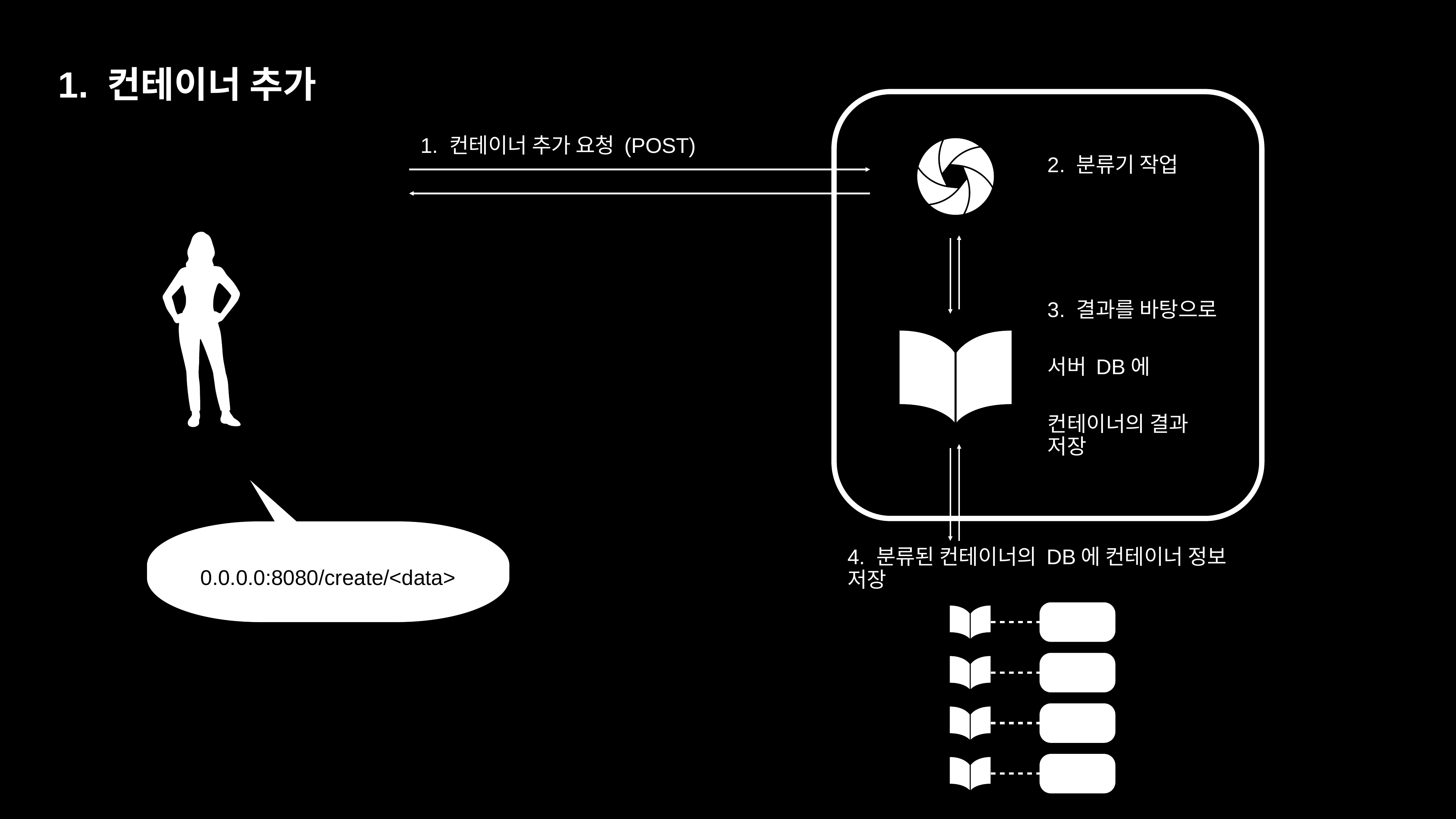

1. 컨테이너 추가

1. 컨테이너 추가 요청 (POST)
2. 분류기 작업

3. 결과를 바탕으로
서버 DB에
컨테이너의 결과 저장

0.0.0.0:8080/create/<data>
4. 분류된 컨테이너의 DB에 컨테이너 정보 저장